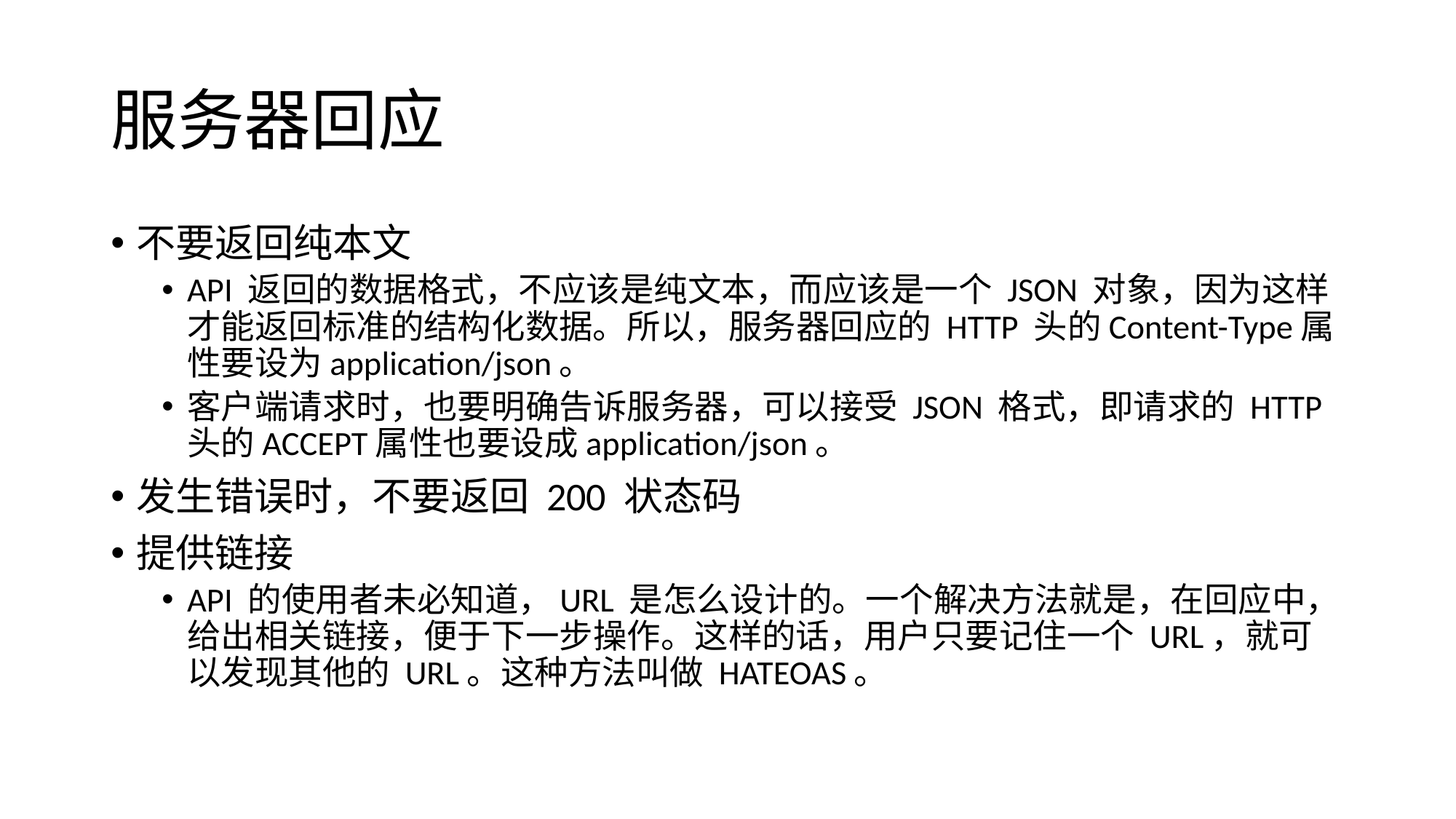

# 服务器回应
不要返回纯本文
API 返回的数据格式，不应该是纯文本，而应该是一个 JSON 对象，因为这样才能返回标准的结构化数据。所以，服务器回应的 HTTP 头的Content-Type属性要设为application/json。
客户端请求时，也要明确告诉服务器，可以接受 JSON 格式，即请求的 HTTP 头的ACCEPT属性也要设成application/json。
发生错误时，不要返回 200 状态码
提供链接
API 的使用者未必知道，URL 是怎么设计的。一个解决方法就是，在回应中，给出相关链接，便于下一步操作。这样的话，用户只要记住一个 URL，就可以发现其他的 URL。这种方法叫做 HATEOAS。